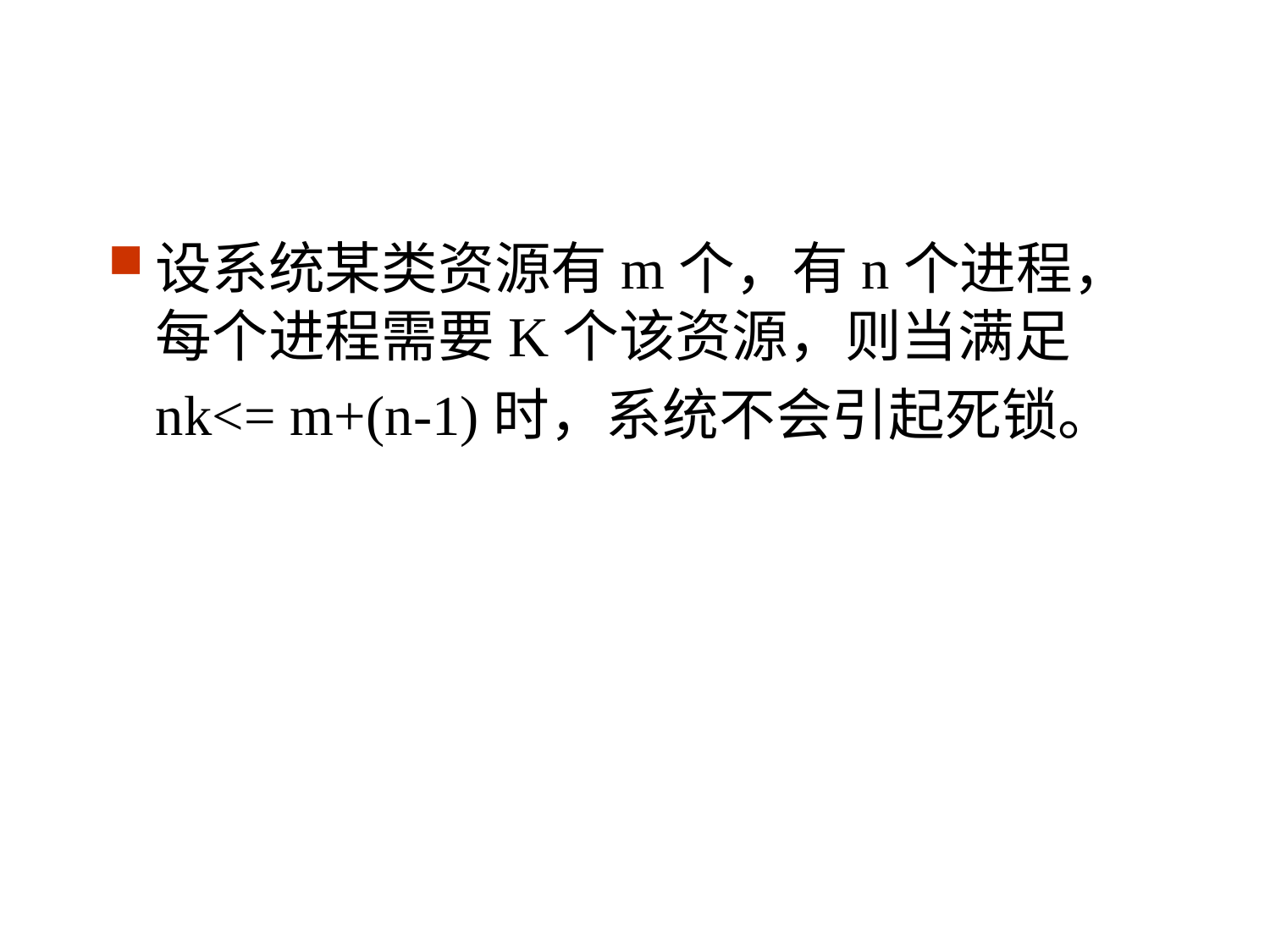

#
设系统某类资源有m个，有n个进程，每个进程需要K个该资源，则当满足
	nk<= m+(n-1)时，系统不会引起死锁。